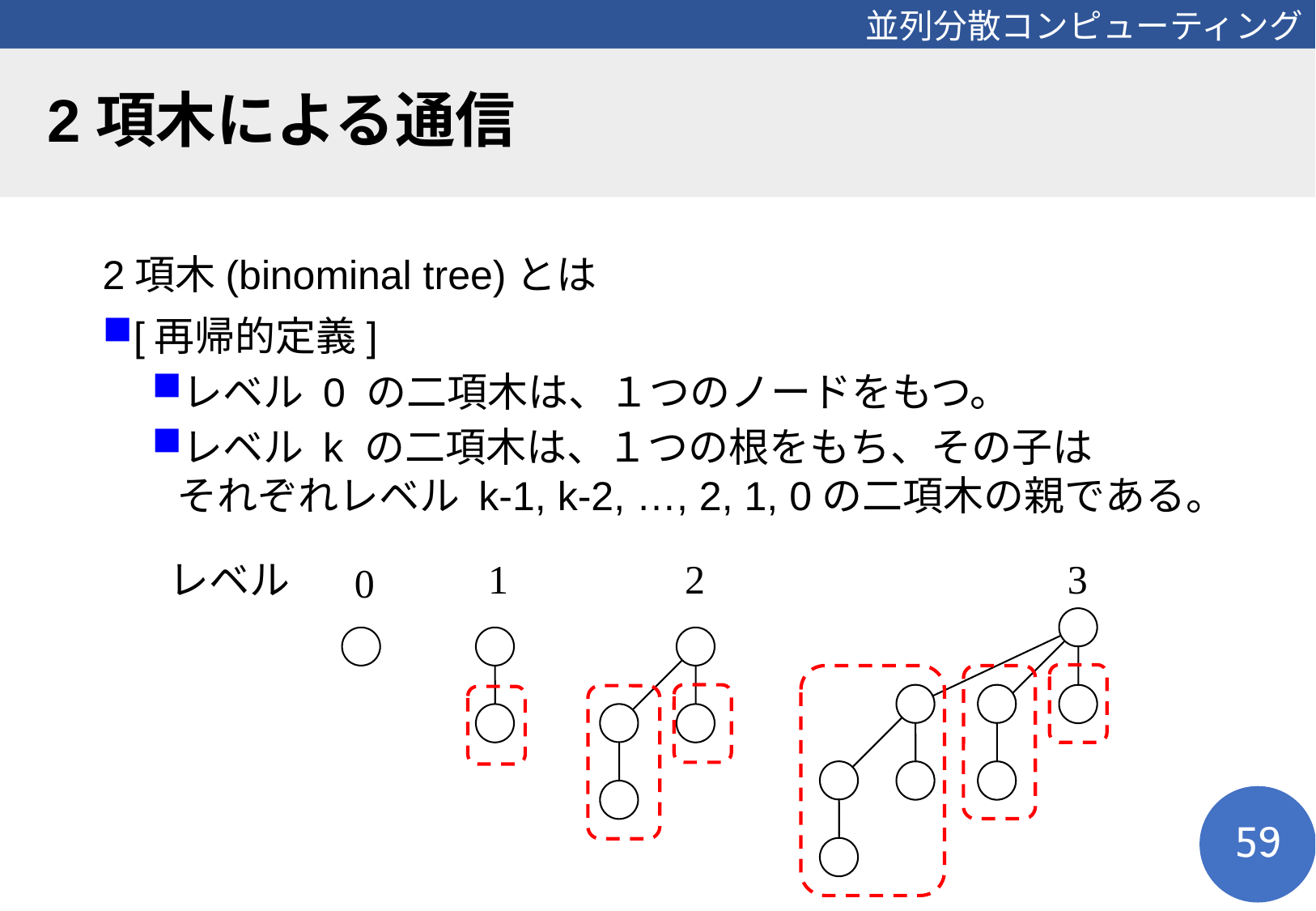

# 2項木による通信
2項木(binominal tree)とは
[再帰的定義]
レベル 0 の二項木は、１つのノードをもつ。
レベル k の二項木は、１つの根をもち、その子は
それぞれレベル k-1, k-2, …, 2, 1, 0の二項木の親である。
1

2

3

レベル
0

59